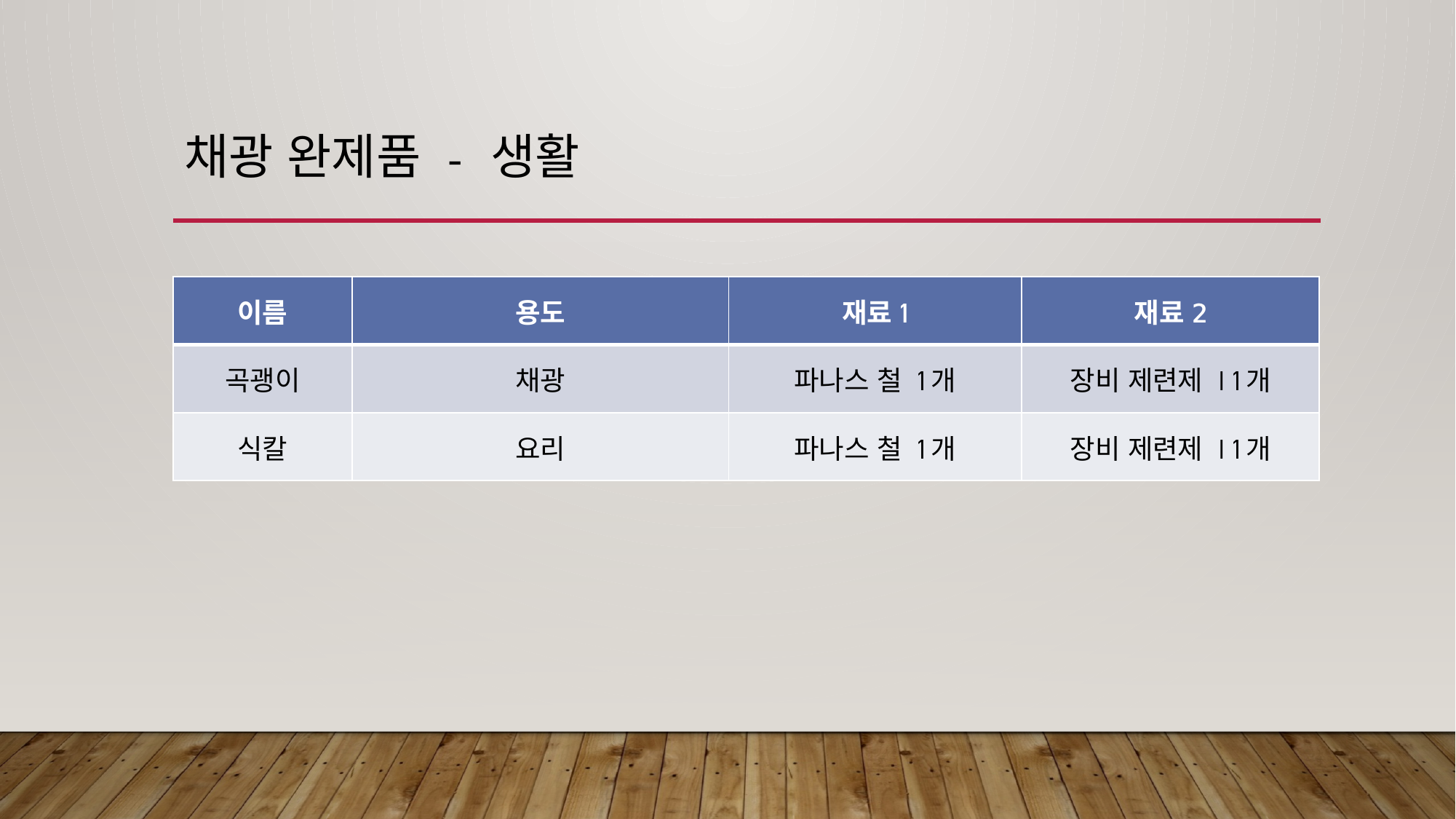

# 채광 완제품 - 생활
| 이름 | 용도 | 재료1 | 재료2 |
| --- | --- | --- | --- |
| 곡괭이 | 채광 | 파나스 철 1개 | 장비 제련제 I 1개 |
| 식칼 | 요리 | 파나스 철 1개 | 장비 제련제 I 1개 |